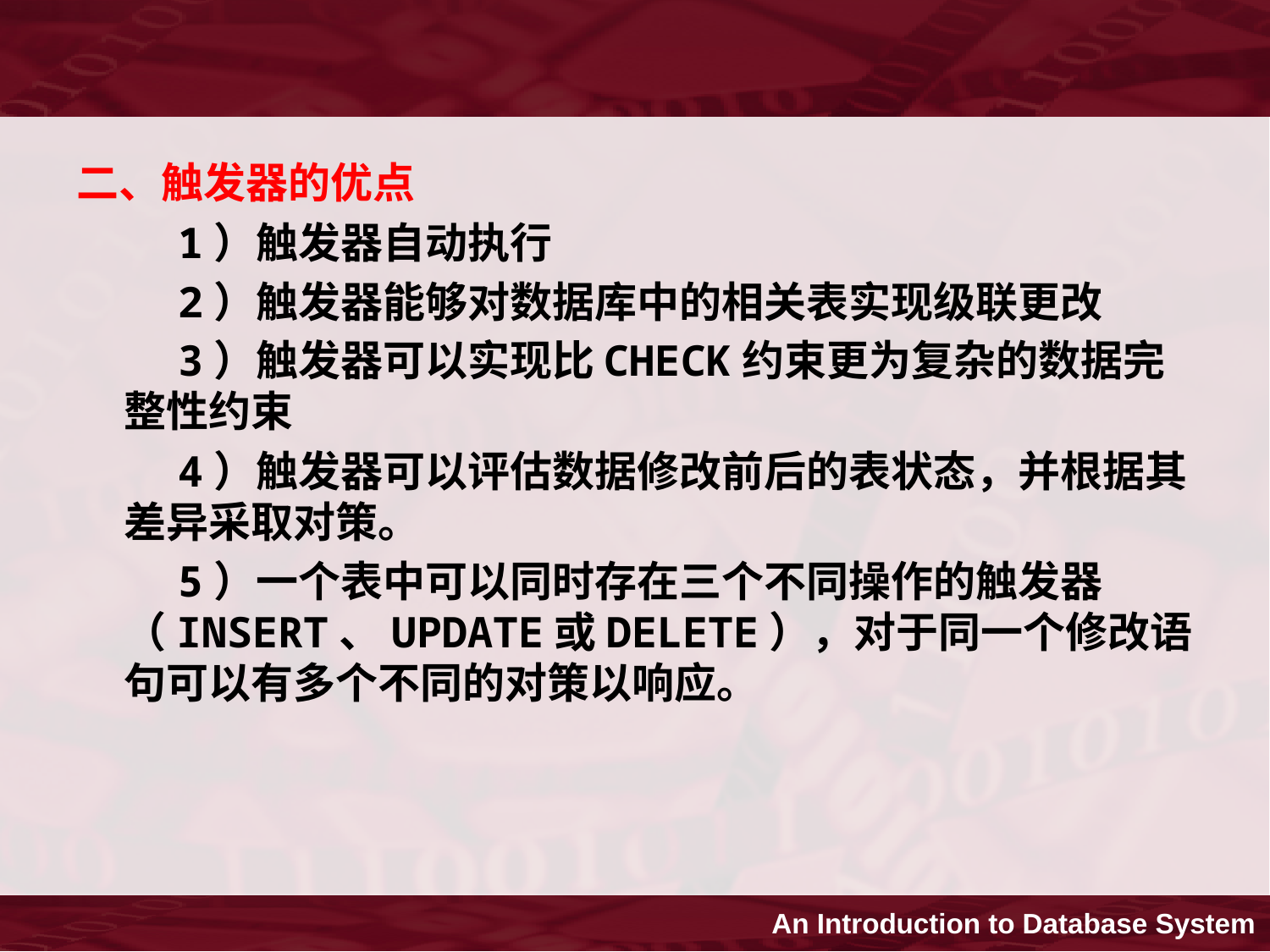

二、触发器的优点
    1）触发器自动执行
    2）触发器能够对数据库中的相关表实现级联更改
    3）触发器可以实现比CHECK约束更为复杂的数据完整性约束
    4）触发器可以评估数据修改前后的表状态，并根据其差异采取对策。
    5）一个表中可以同时存在三个不同操作的触发器（INSERT、UPDATE或DELETE），对于同一个修改语句可以有多个不同的对策以响应。